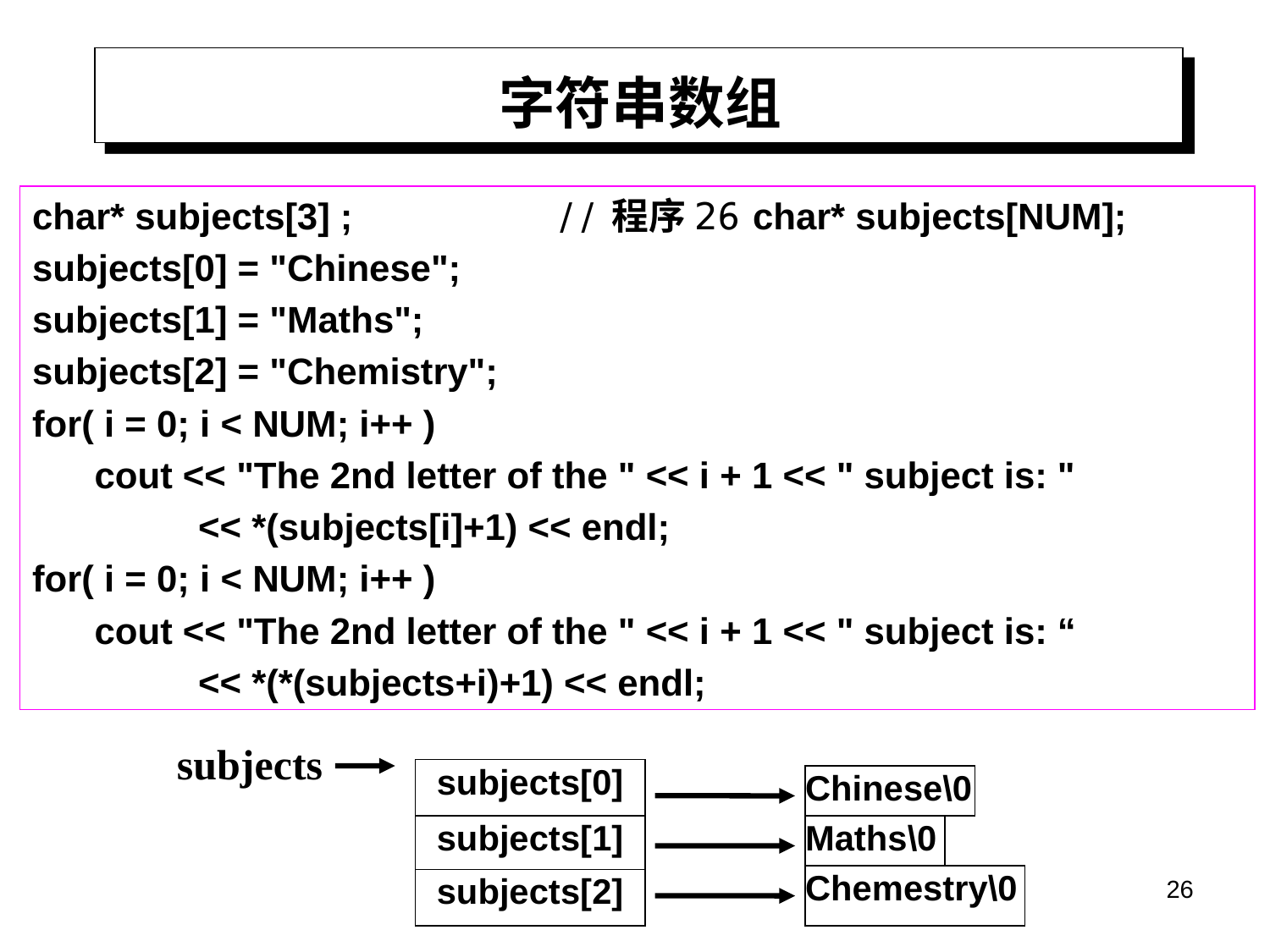

# 字符串数组
char* subjects[3] ;                    //程序26 char* subjects[NUM];
subjects[0] = "Chinese";
subjects[1] = "Maths";
subjects[2] = "Chemistry";
for( i = 0; i < NUM; i++ )
      cout << "The 2nd letter of the " << i + 1 << " subject is: "
                << *(subjects[i]+1) << endl;
for( i = 0; i < NUM; i++ )
      cout << "The 2nd letter of the " << i + 1 << " subject is: “
                << *(*(subjects+i)+1) << endl;
subjects
subjects[0]

Chinese\0

subjects[1]
Maths\0

Chemestry\0
26
subjects[2]